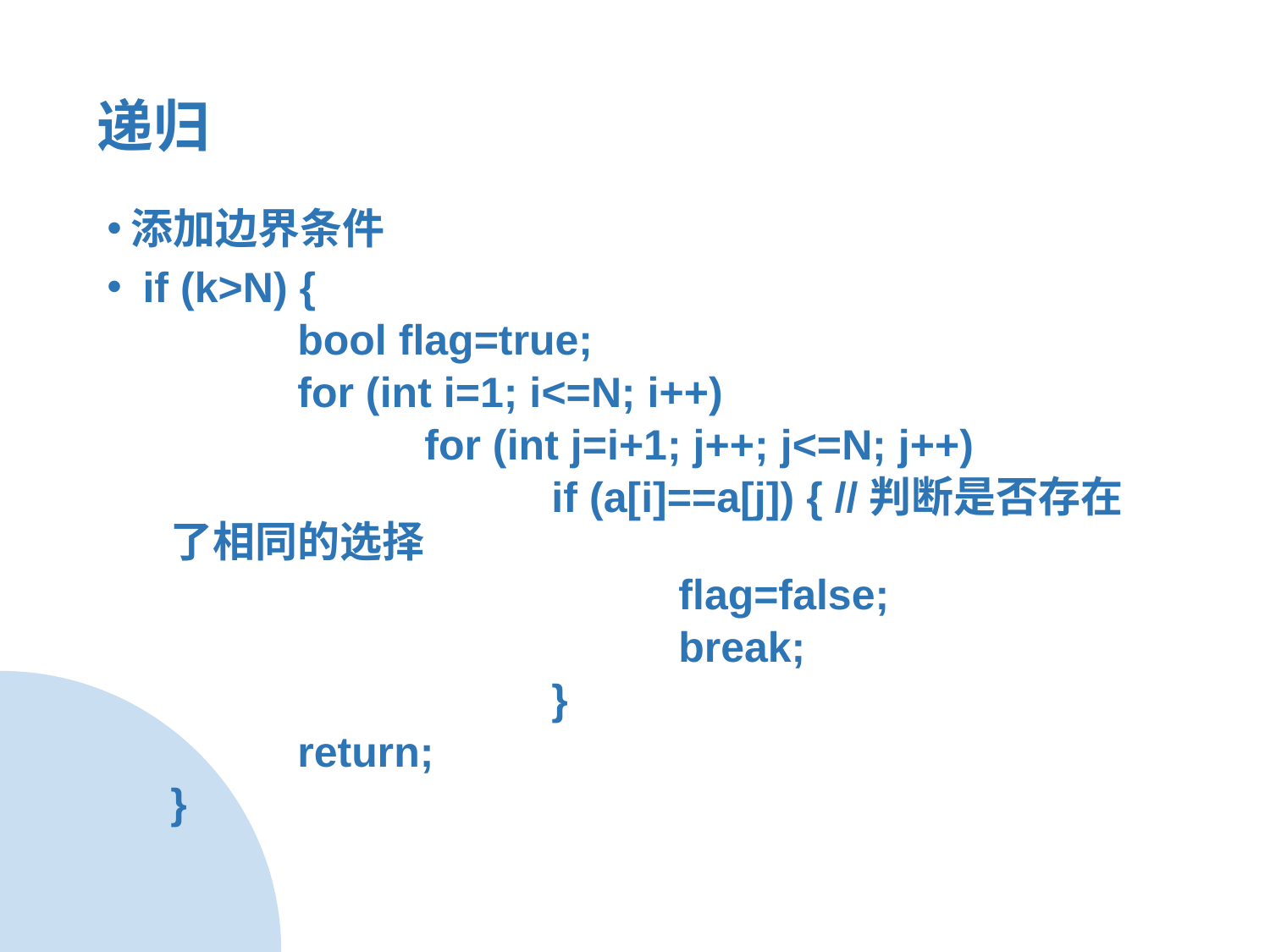

递归
添加边界条件
 if (k>N) {
	bool flag=true;
	for (int i=1; i<=N; i++)
		for (int j=i+1; j++; j<=N; j++)
			if (a[i]==a[j]) { //判断是否存在了相同的选择
				flag=false;
				break;
			}
	return;
}